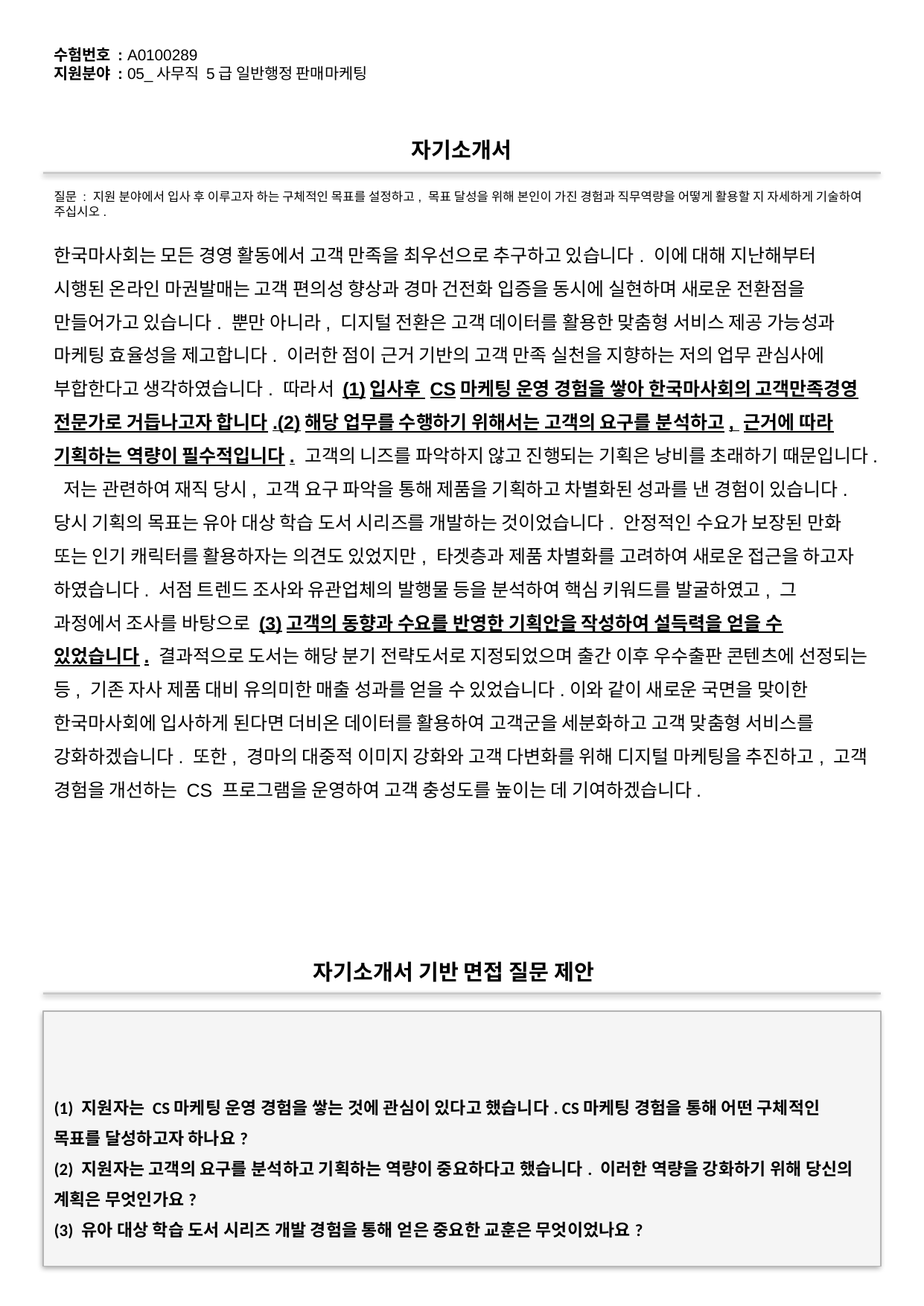

수험번호 : A0100289
지원분야 : 05_사무직 5급 일반행정 판매마케팅
#

자기소개서

질문 : 지원 분야에서 입사 후 이루고자 하는 구체적인 목표를 설정하고, 목표 달성을 위해 본인이 가진 경험과 직무역량을 어떻게 활용할 지 자세하게 기술하여 주십시오.

한국마사회는 모든 경영 활동에서 고객 만족을 최우선으로 추구하고 있습니다. 이에 대해 지난해부터 시행된 온라인 마권발매는 고객 편의성 향상과 경마 건전화 입증을 동시에 실현하며 새로운 전환점을 만들어가고 있습니다. 뿐만 아니라, 디지털 전환은 고객 데이터를 활용한 맞춤형 서비스 제공 가능성과 마케팅 효율성을 제고합니다. 이러한 점이 근거 기반의 고객 만족 실천을 지향하는 저의 업무 관심사에 부합한다고 생각하였습니다. 따라서 (1)입사후 CS마케팅 운영 경험을 쌓아 한국마사회의 고객만족경영 전문가로 거듭나고자 합니다.(2)해당 업무를 수행하기 위해서는 고객의 요구를 분석하고, 근거에 따라 기획하는 역량이 필수적입니다. 고객의 니즈를 파악하지 않고 진행되는 기획은 낭비를 초래하기 때문입니다. 저는 관련하여 재직 당시, 고객 요구 파악을 통해 제품을 기획하고 차별화된 성과를 낸 경험이 있습니다. 당시 기획의 목표는 유아 대상 학습 도서 시리즈를 개발하는 것이었습니다. 안정적인 수요가 보장된 만화 또는 인기 캐릭터를 활용하자는 의견도 있었지만, 타겟층과 제품 차별화를 고려하여 새로운 접근을 하고자 하였습니다. 서점 트렌드 조사와 유관업체의 발행물 등을 분석하여 핵심 키워드를 발굴하였고, 그 과정에서 조사를 바탕으로 (3)고객의 동향과 수요를 반영한 기획안을 작성하여 설득력을 얻을 수 있었습니다. 결과적으로 도서는 해당 분기 전략도서로 지정되었으며 출간 이후 우수출판 콘텐츠에 선정되는 등, 기존 자사 제품 대비 유의미한 매출 성과를 얻을 수 있었습니다.이와 같이 새로운 국면을 맞이한 한국마사회에 입사하게 된다면 더비온 데이터를 활용하여 고객군을 세분화하고 고객 맞춤형 서비스를 강화하겠습니다. 또한, 경마의 대중적 이미지 강화와 고객 다변화를 위해 디지털 마케팅을 추진하고, 고객 경험을 개선하는 CS 프로그램을 운영하여 고객 충성도를 높이는 데 기여하겠습니다.

자기소개서 기반 면접 질문 제안

(1) 지원자는 CS마케팅 운영 경험을 쌓는 것에 관심이 있다고 했습니다. CS마케팅 경험을 통해 어떤 구체적인 목표를 달성하고자 하나요?
(2) 지원자는 고객의 요구를 분석하고 기획하는 역량이 중요하다고 했습니다. 이러한 역량을 강화하기 위해 당신의 계획은 무엇인가요?
(3) 유아 대상 학습 도서 시리즈 개발 경험을 통해 얻은 중요한 교훈은 무엇이었나요?